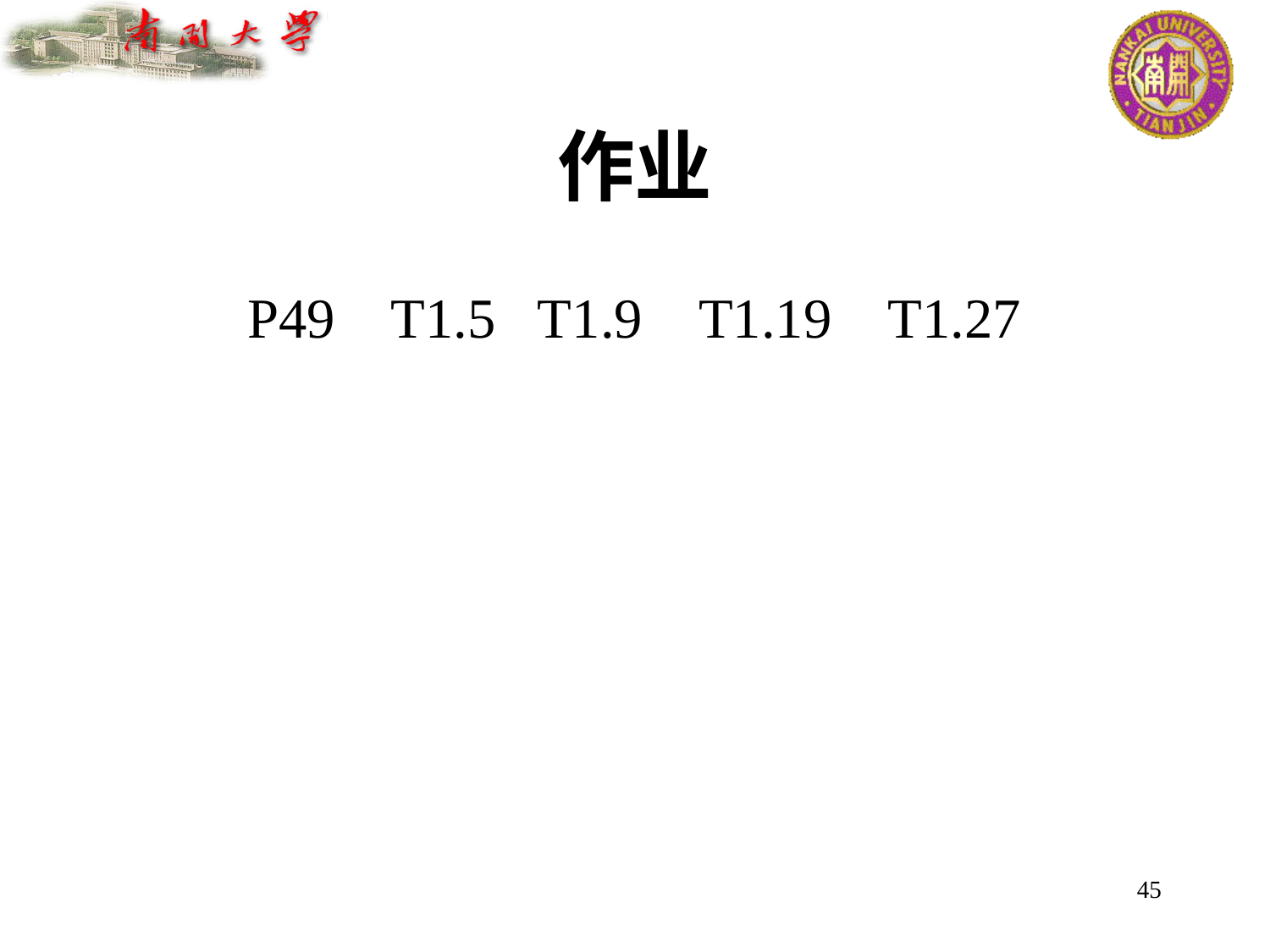

# 作业
P49    T1.5   T1.9    T1.19    T1.27
45